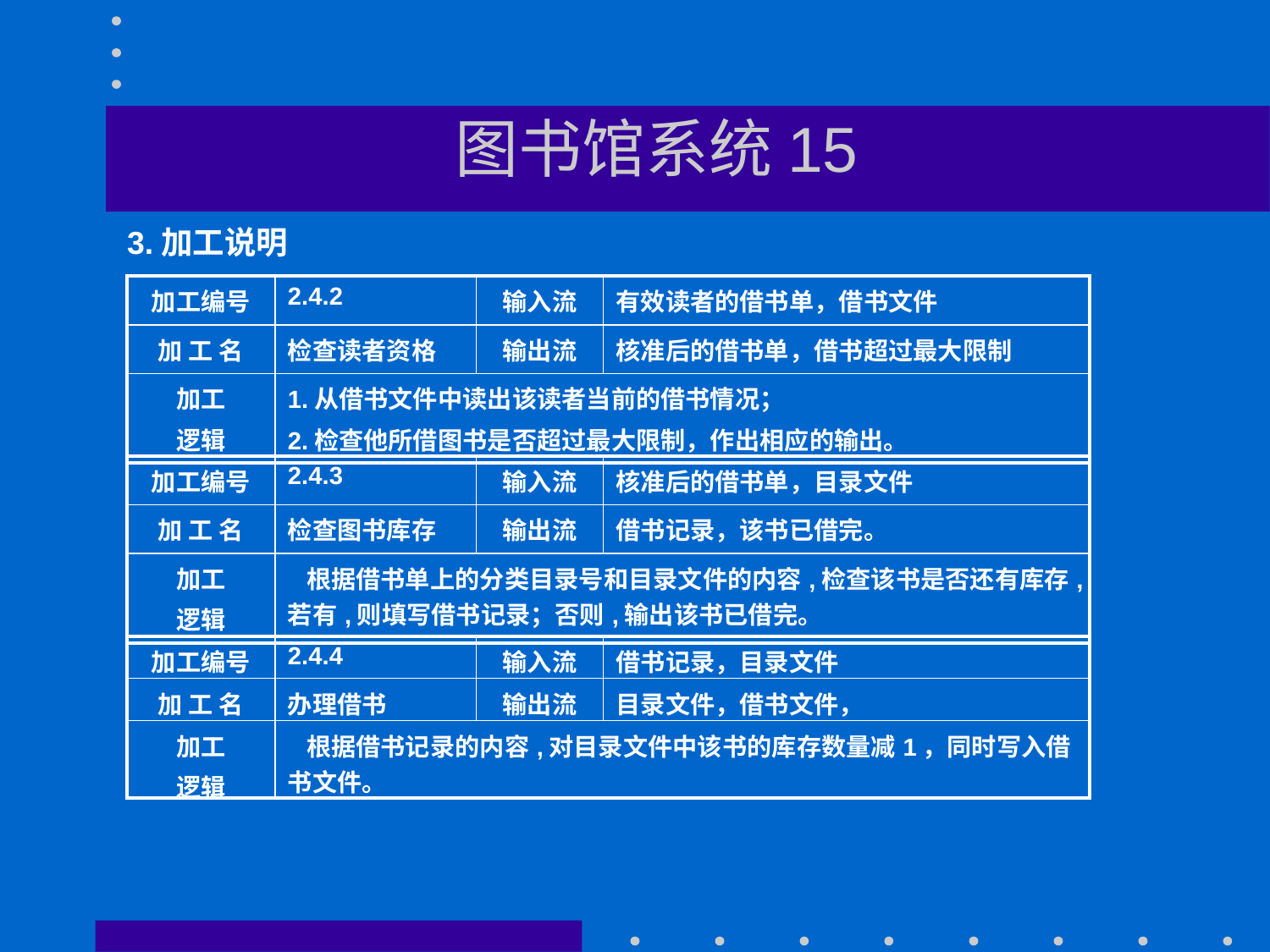

# 图书馆系统15
3.加工说明
| 加工编号 | 2.4.2 | 输入流 | 有效读者的借书单，借书文件 |
| --- | --- | --- | --- |
| 加 工 名 | 检查读者资格 | 输出流 | 核准后的借书单，借书超过最大限制 |
| 加工 逻辑 | 1.从借书文件中读出该读者当前的借书情况； 2.检查他所借图书是否超过最大限制，作出相应的输出。 |  |  |
| 加工编号 | 2.4.3 | 输入流 | 核准后的借书单，目录文件 |
| --- | --- | --- | --- |
| 加 工 名 | 检查图书库存 | 输出流 | 借书记录，该书已借完。 |
| 加工 逻辑 | 根据借书单上的分类目录号和目录文件的内容,检查该书是否还有库存,若有,则填写借书记录；否则,输出该书已借完。 |  |  |

| 加工编号 | 2.4.4 | 输入流 | 借书记录，目录文件 |
| --- | --- | --- | --- |
| 加 工 名 | 办理借书 | 输出流 | 目录文件，借书文件， |
| 加工 逻辑 | 根据借书记录的内容,对目录文件中该书的库存数量减1，同时写入借书文件。 |  |  |

99